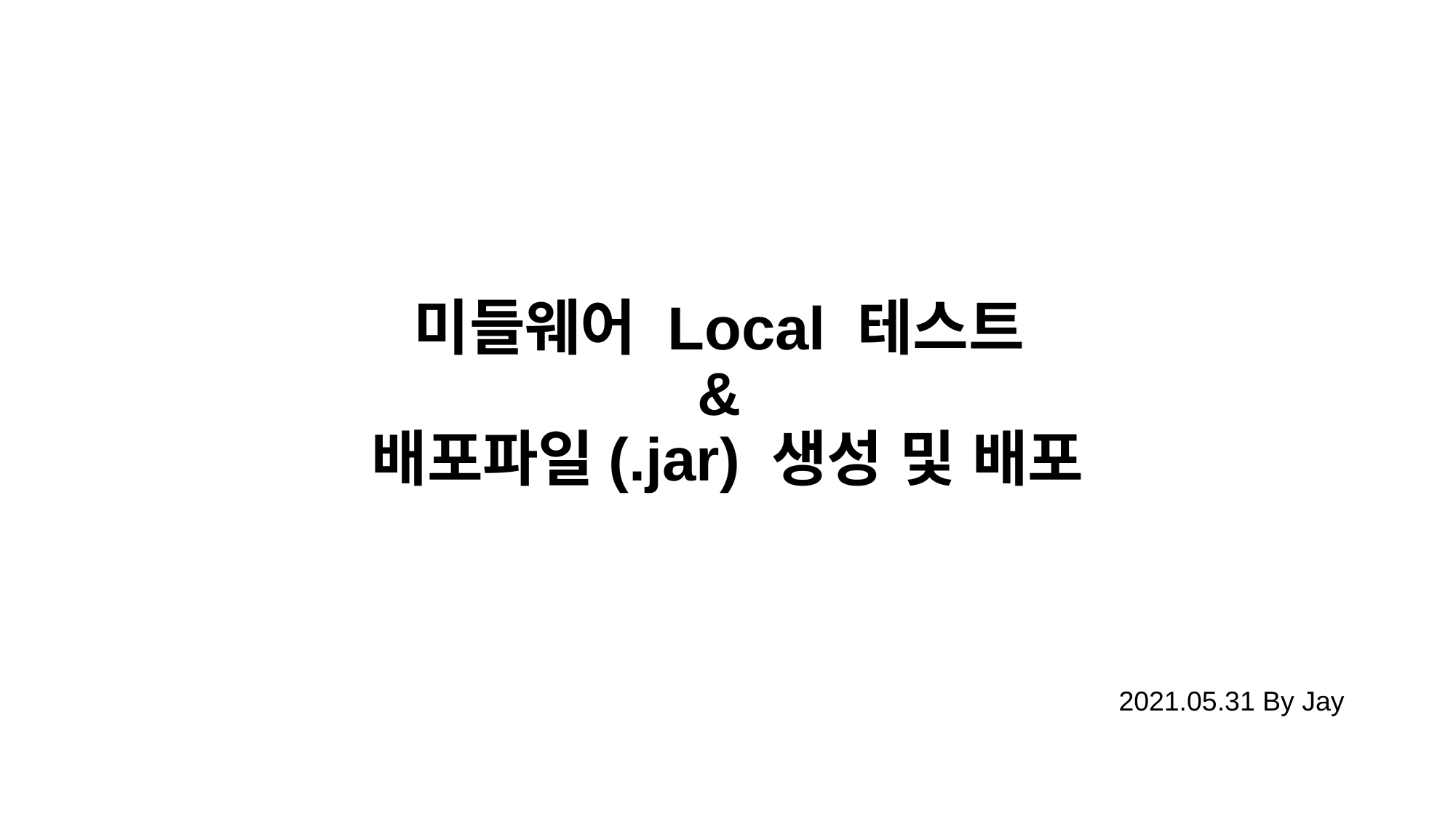

# 미들웨어 Local 테스트 & 배포파일(.jar) 생성 및 배포
2021.05.31 By Jay